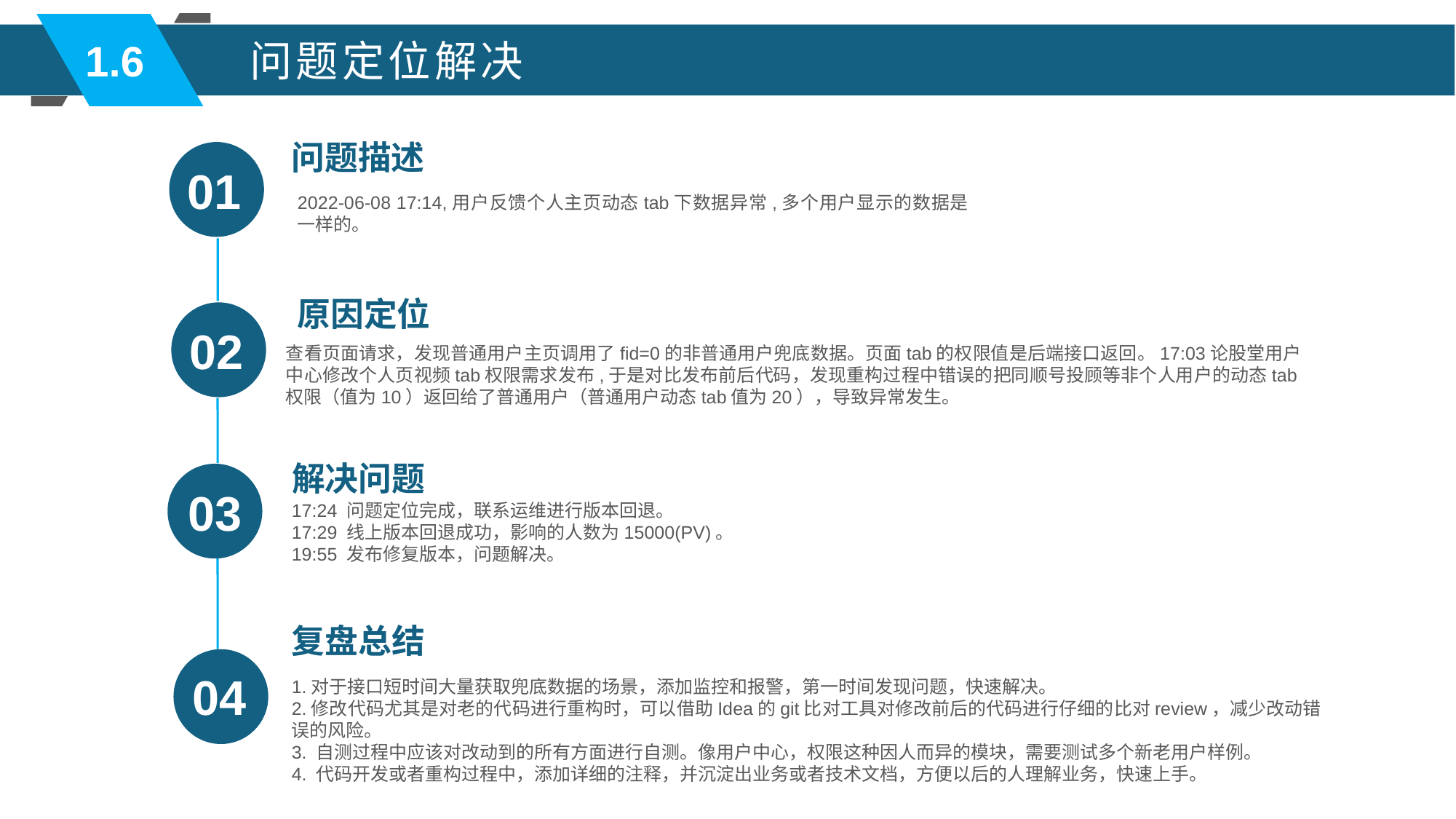

1.6
问题定位解决

问题描述

01
2022-06-08 17:14,用户反馈个人主页动态tab下数据异常,多个用户显示的数据是一样的。

原因定位

02
查看页面请求，发现普通用户主页调用了fid=0的非普通用户兜底数据。页面tab的权限值是后端接口返回。17:03论股堂用户中心修改个人页视频tab权限需求发布,于是对比发布前后代码，发现重构过程中错误的把同顺号投顾等非个人用户的动态tab权限（值为10）返回给了普通用户（普通用户动态tab值为20），导致异常发生。

解决问题

03
17:24 问题定位完成，联系运维进行版本回退。
17:29 线上版本回退成功，影响的人数为15000(PV)。
19:55 发布修复版本，问题解决。

复盘总结

04
1.对于接口短时间大量获取兜底数据的场景，添加监控和报警，第一时间发现问题，快速解决。
2.修改代码尤其是对老的代码进行重构时，可以借助Idea的git比对工具对修改前后的代码进行仔细的比对review，减少改动错误的风险。
3. 自测过程中应该对改动到的所有方面进行自测。像用户中心，权限这种因人而异的模块，需要测试多个新老用户样例。
4. 代码开发或者重构过程中，添加详细的注释，并沉淀出业务或者技术文档，方便以后的人理解业务，快速上手。